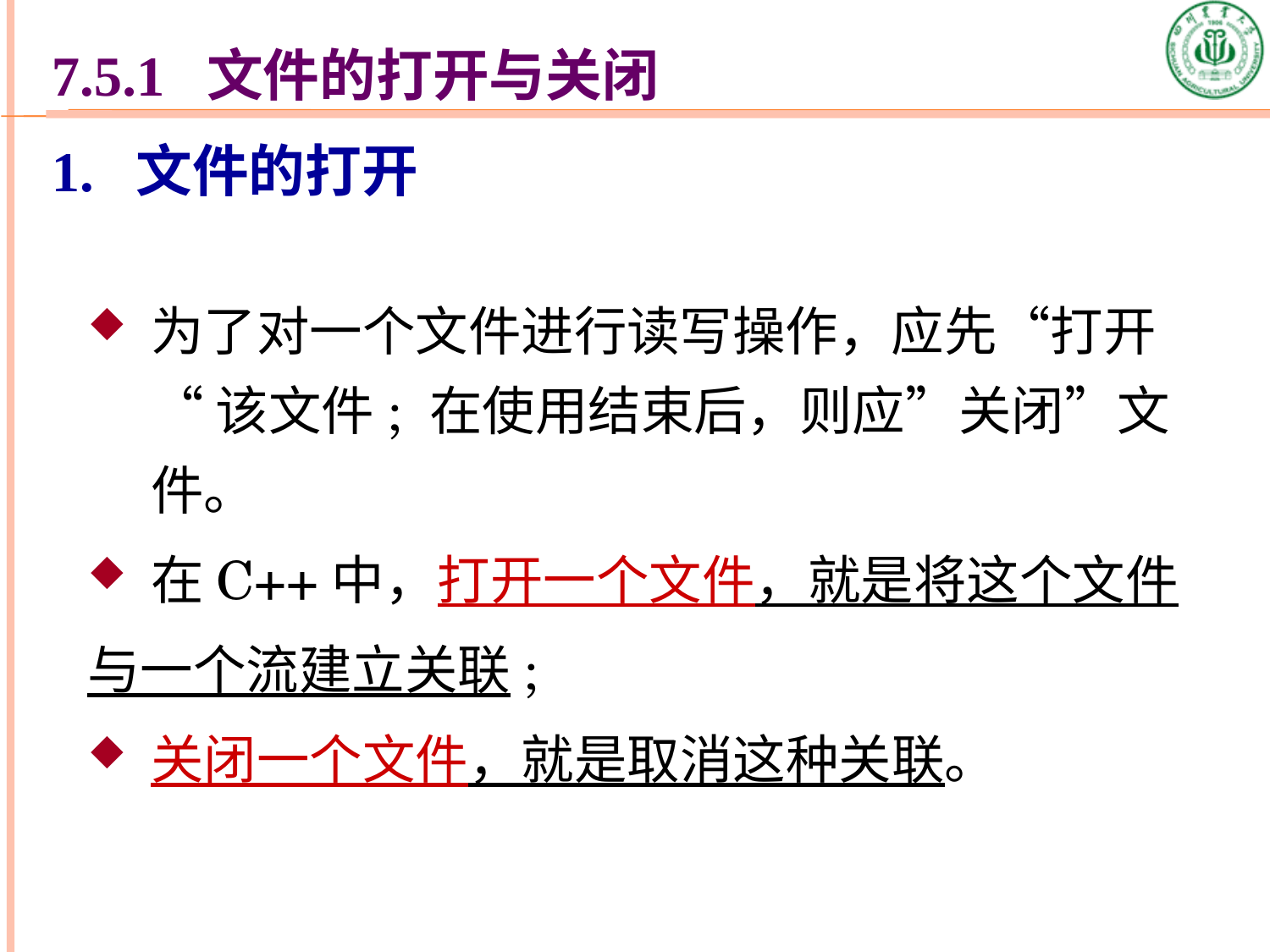

7.5.1  文件的打开与关闭
1.  文件的打开
为了对一个文件进行读写操作，应先“打开 “ 该文件; 在使用结束后，则应”关闭”文件。
在C++中，打开一个文件，就是将这个文件
与一个流建立关联;
关闭一个文件，就是取消这种关联。